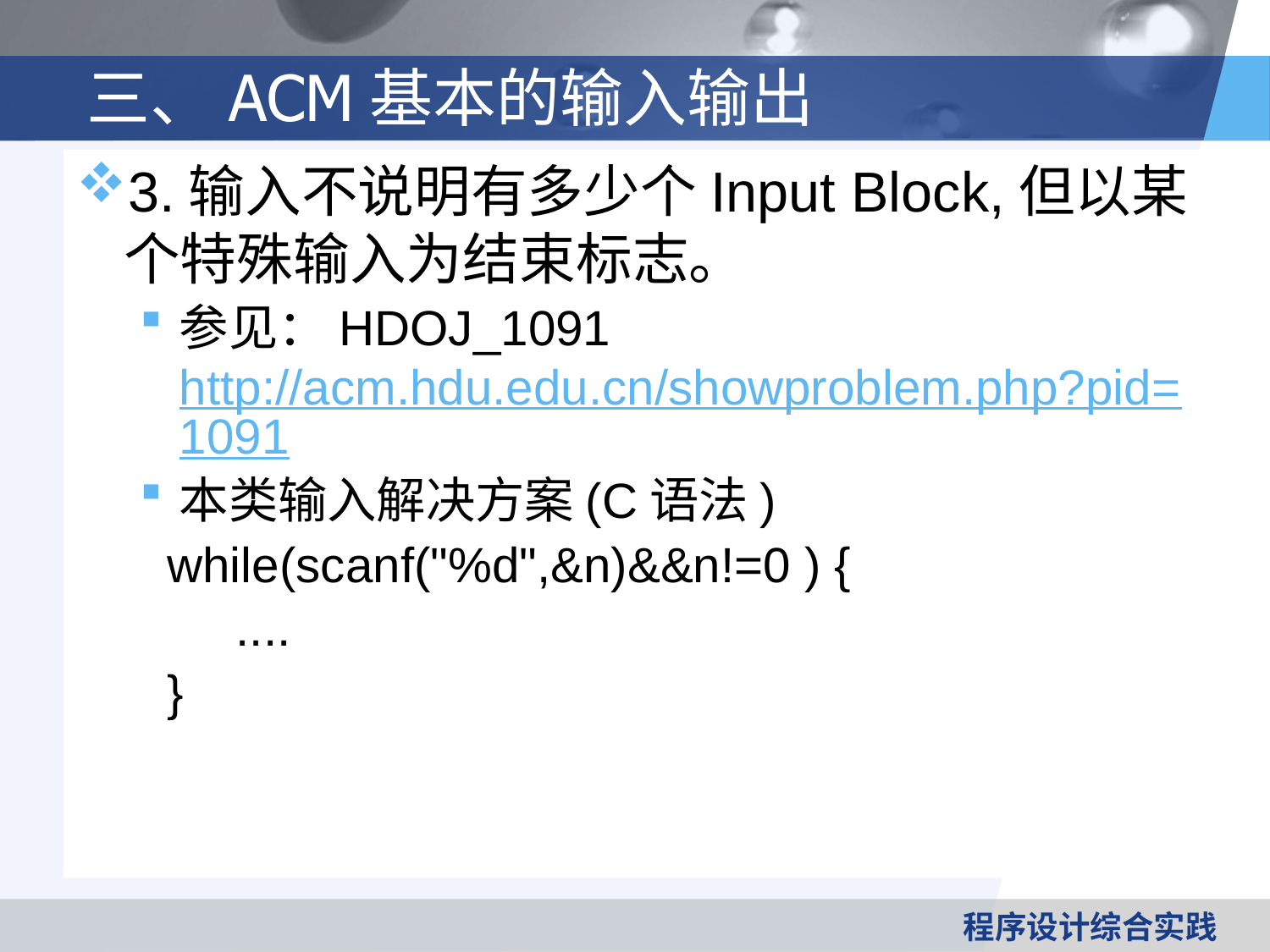

# 三、ACM基本的输入输出
3.输入不说明有多少个Input Block,但以某个特殊输入为结束标志。
参见：HDOJ_1091 http://acm.hdu.edu.cn/showproblem.php?pid=1091
本类输入解决方案(C语法)
  while(scanf("%d",&n)&&n!=0 ) {
       ....
  }